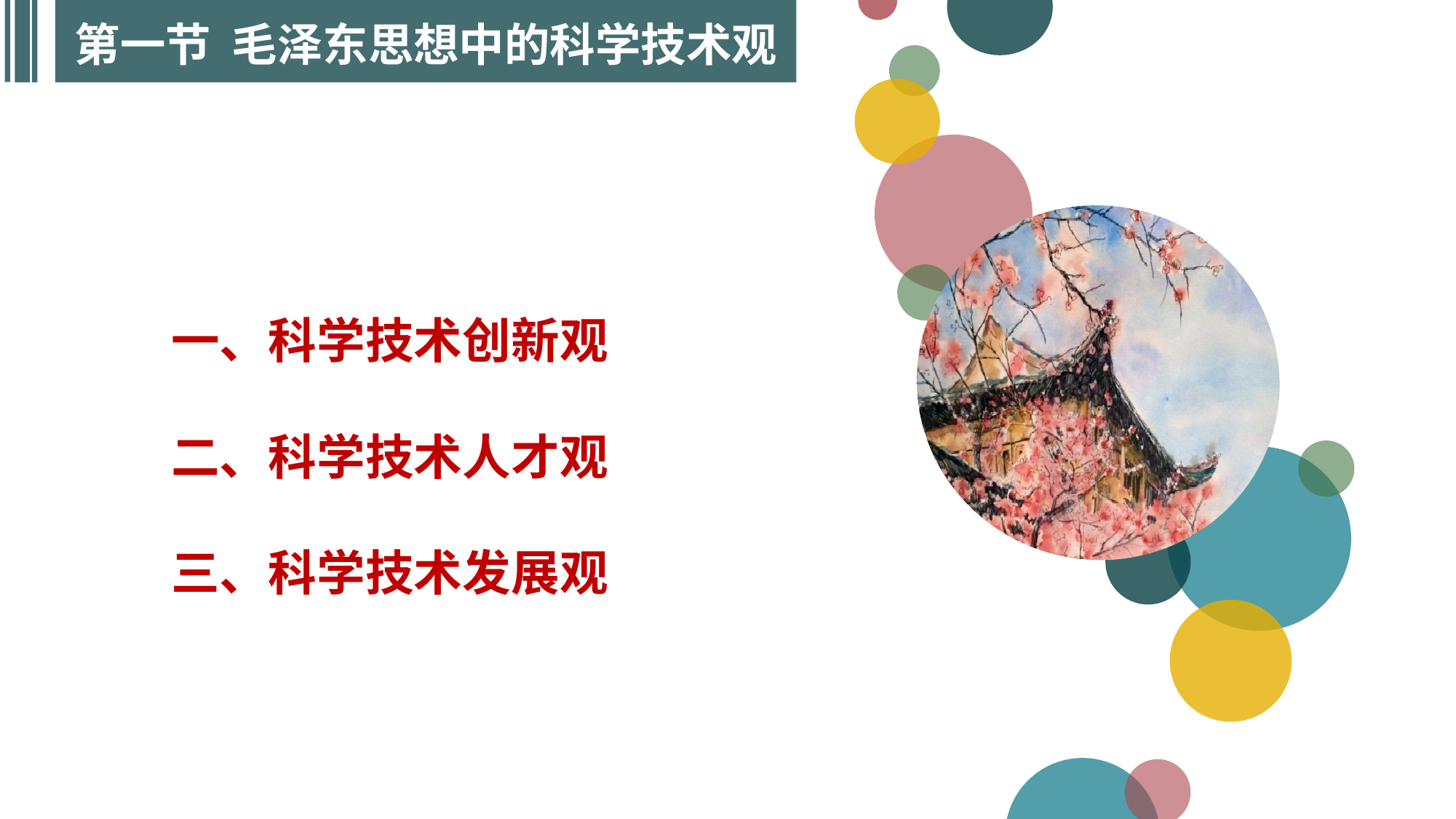

第一节  毛泽东思想中的科学技术观
一、科学技术创新观
二、科学技术人才观
三、科学技术发展观